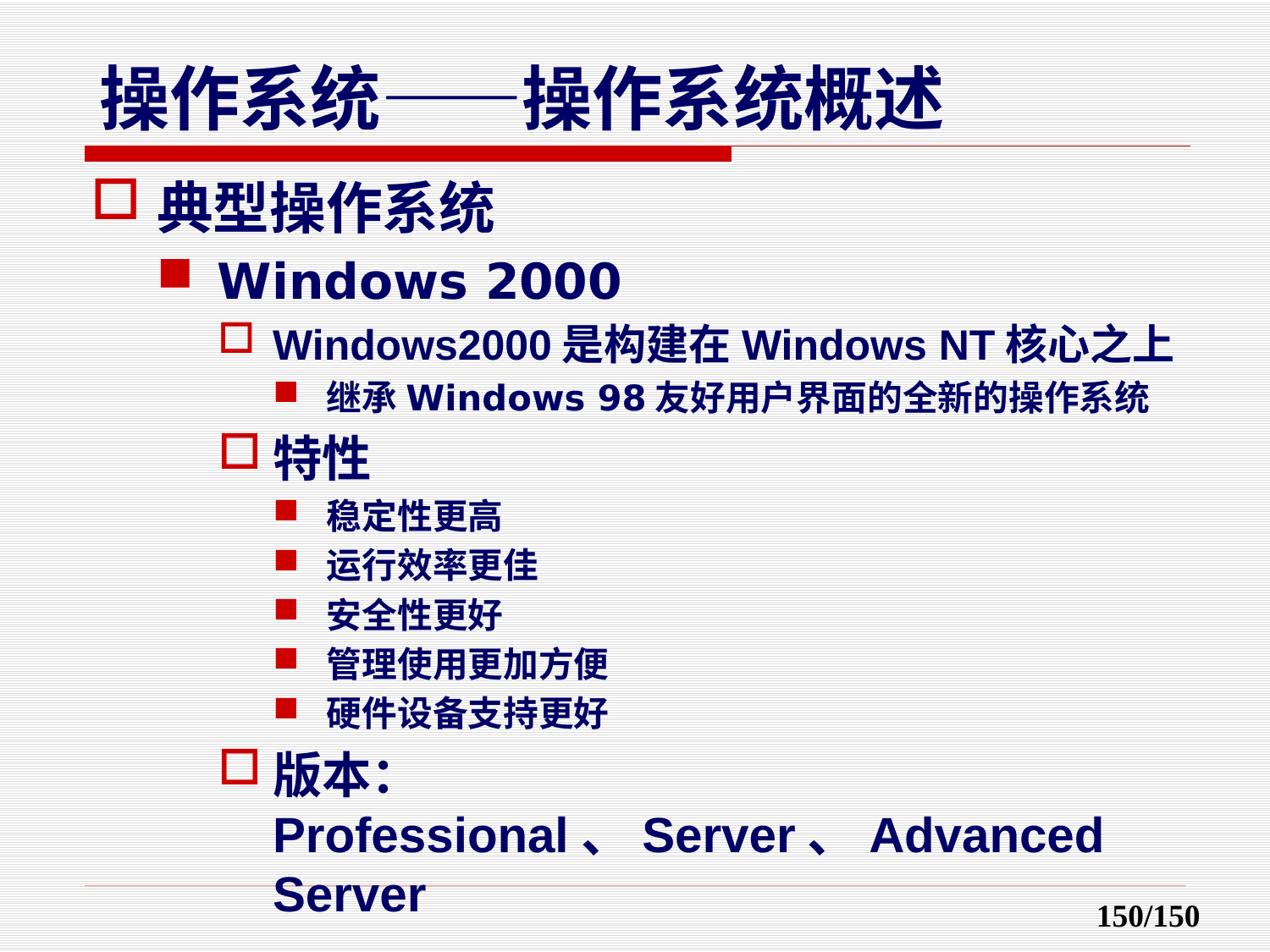

典型操作系统
Windows 2000
Windows2000是构建在Windows NT核心之上
继承Windows 98友好用户界面的全新的操作系统
特性
稳定性更高
运行效率更佳
安全性更好
管理使用更加方便
硬件设备支持更好
版本：Professional、Server、Advanced Server